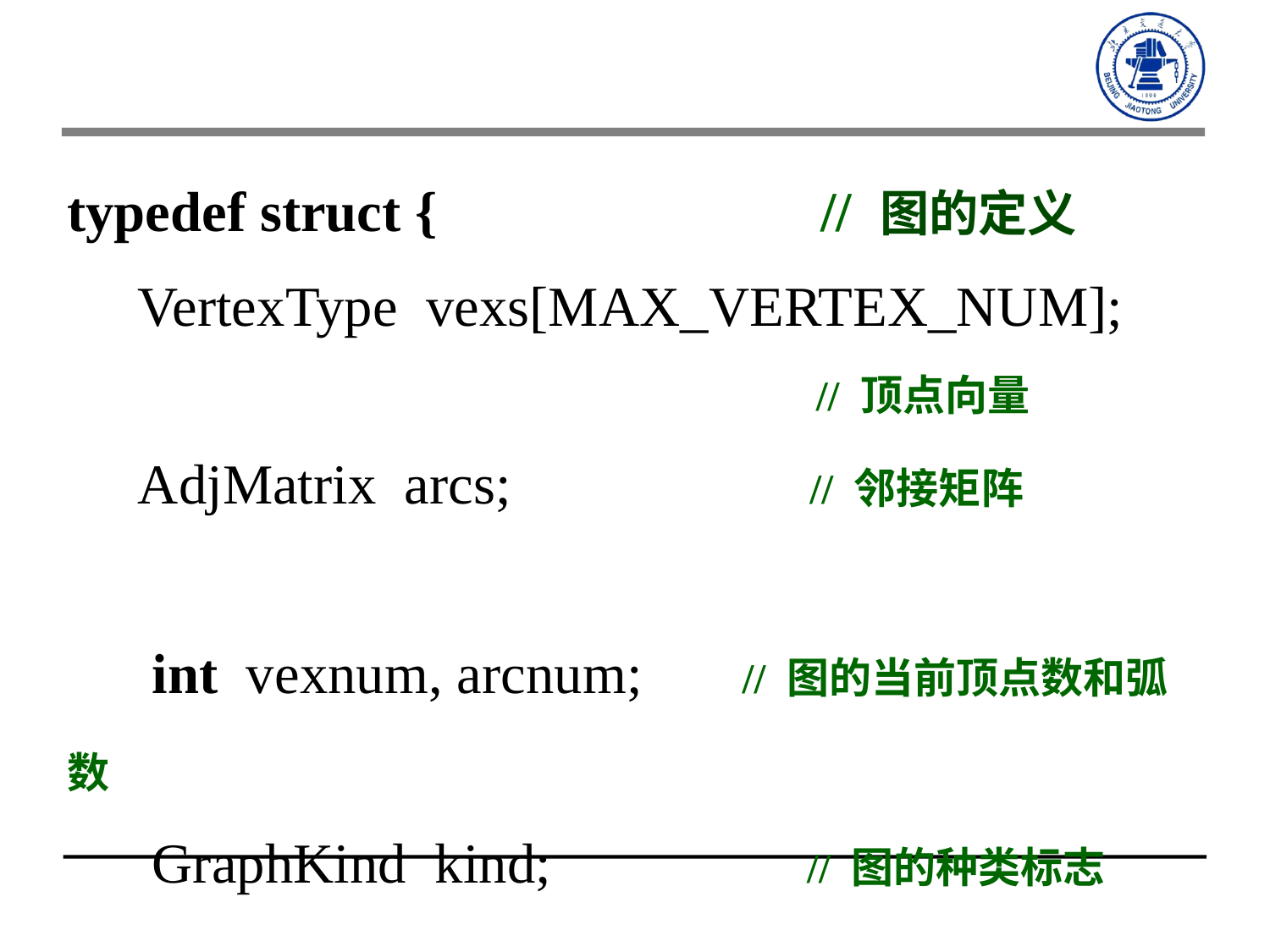

typedef struct {                           // 图的定义
     VertexType  vexs[MAX_VERTEX_NUM];
                                                             // 顶点向量
     AdjMatrix  arcs;                     // 邻接矩阵
      int  vexnum, arcnum;       // 图的当前顶点数和弧数
      GraphKind  kind;                  // 图的种类标志
  } MGraph;